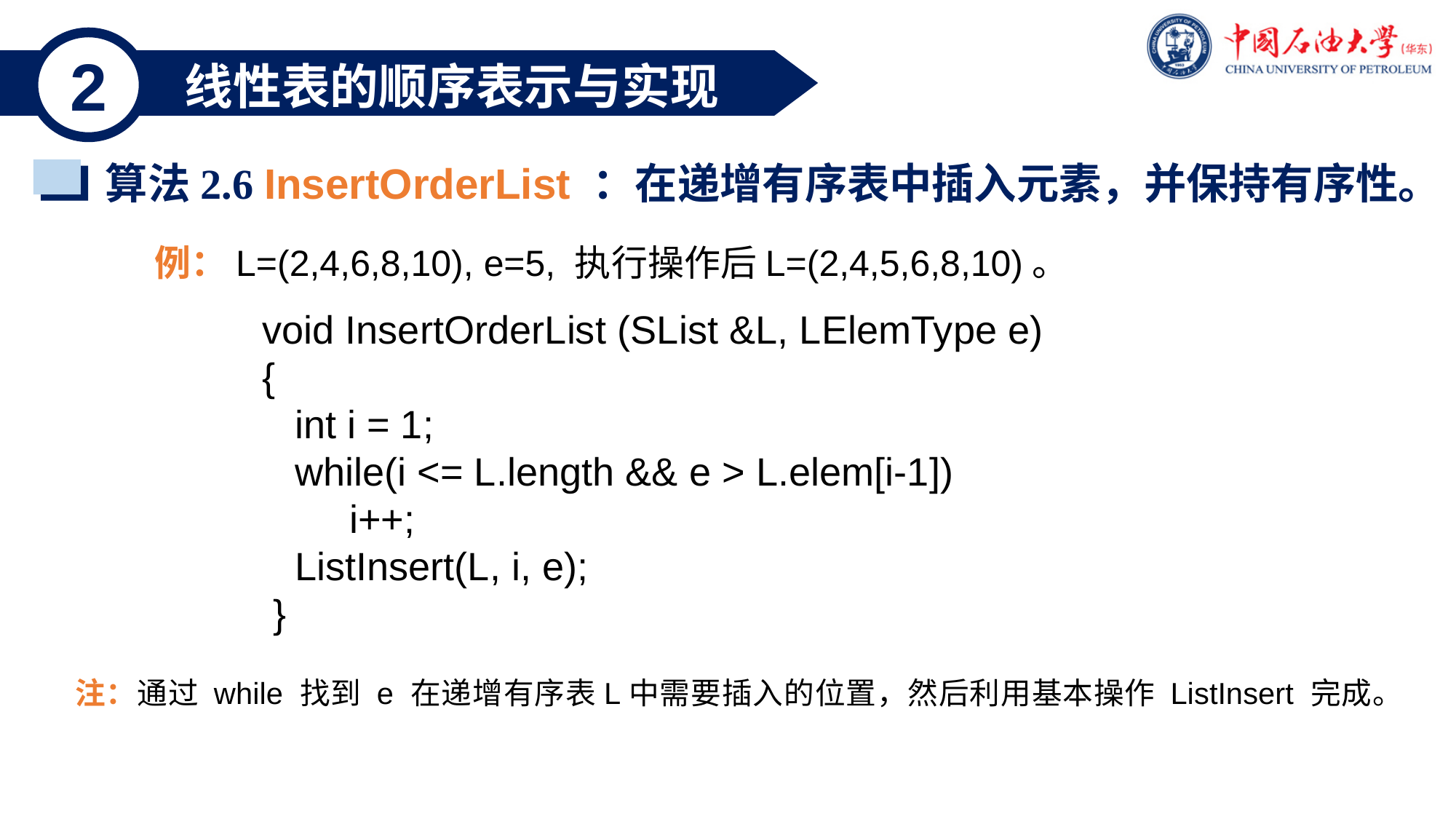

2
 线性表的顺序表示与实现
算法2.6 InsertOrderList ：在递增有序表中插入元素，并保持有序性。

例：L=(2,4,6,8,10), e=5, 执行操作后L=(2,4,5,6,8,10)。
void InsertOrderList (SList &L, LElemType e)
{
   int i = 1;
   while(i <= L.length && e > L.elem[i-1])
        i++;
   ListInsert(L, i, e);
 }
注：通过 while 找到 e 在递增有序表L中需要插入的位置，然后利用基本操作 ListInsert 完成。